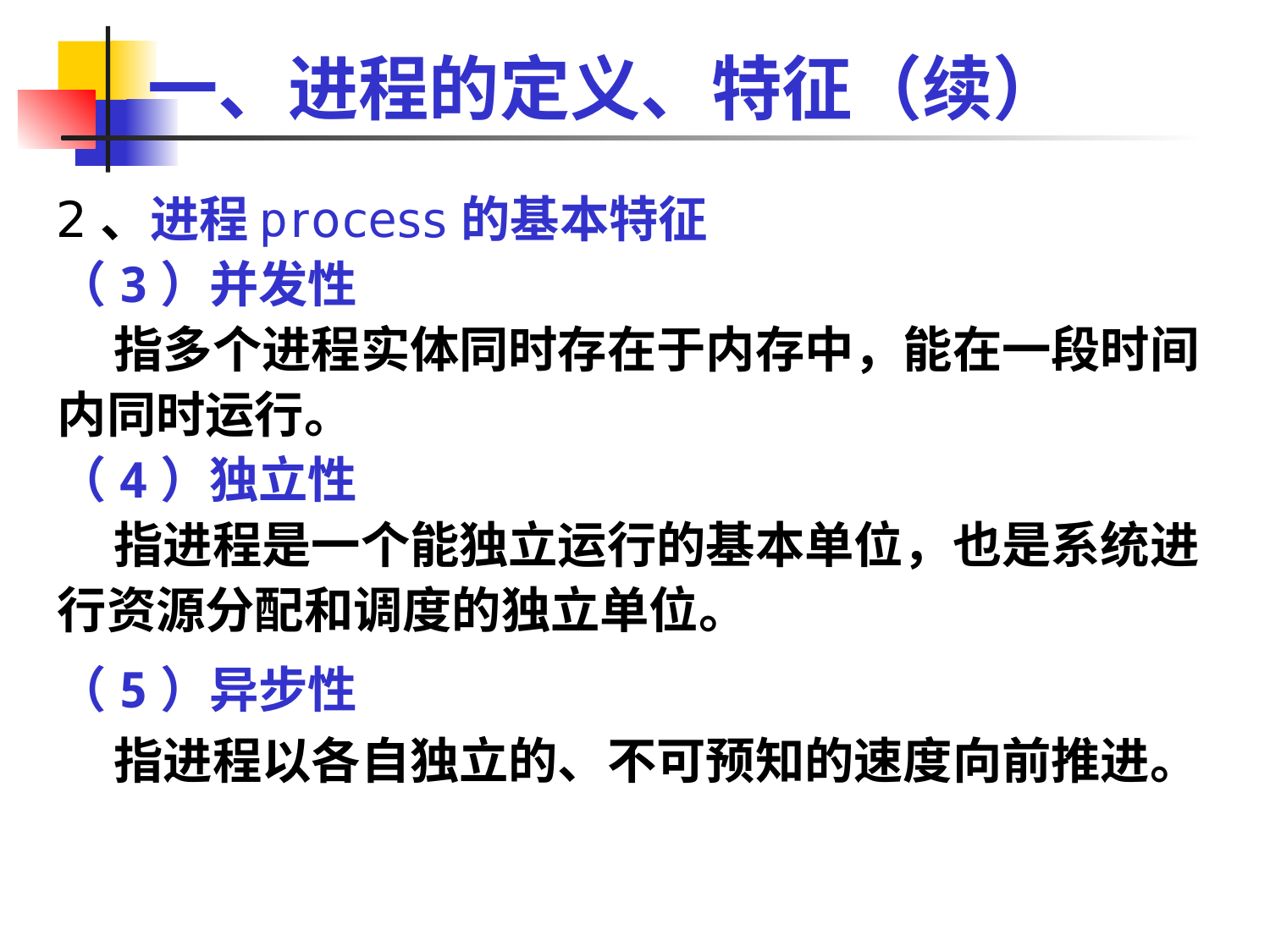

一、进程的定义、特征（续）
2、进程process的基本特征
（3）并发性
    指多个进程实体同时存在于内存中，能在一段时间内同时运行。
（4）独立性
    指进程是一个能独立运行的基本单位，也是系统进行资源分配和调度的独立单位。

（5）异步性
    指进程以各自独立的、不可预知的速度向前推进。